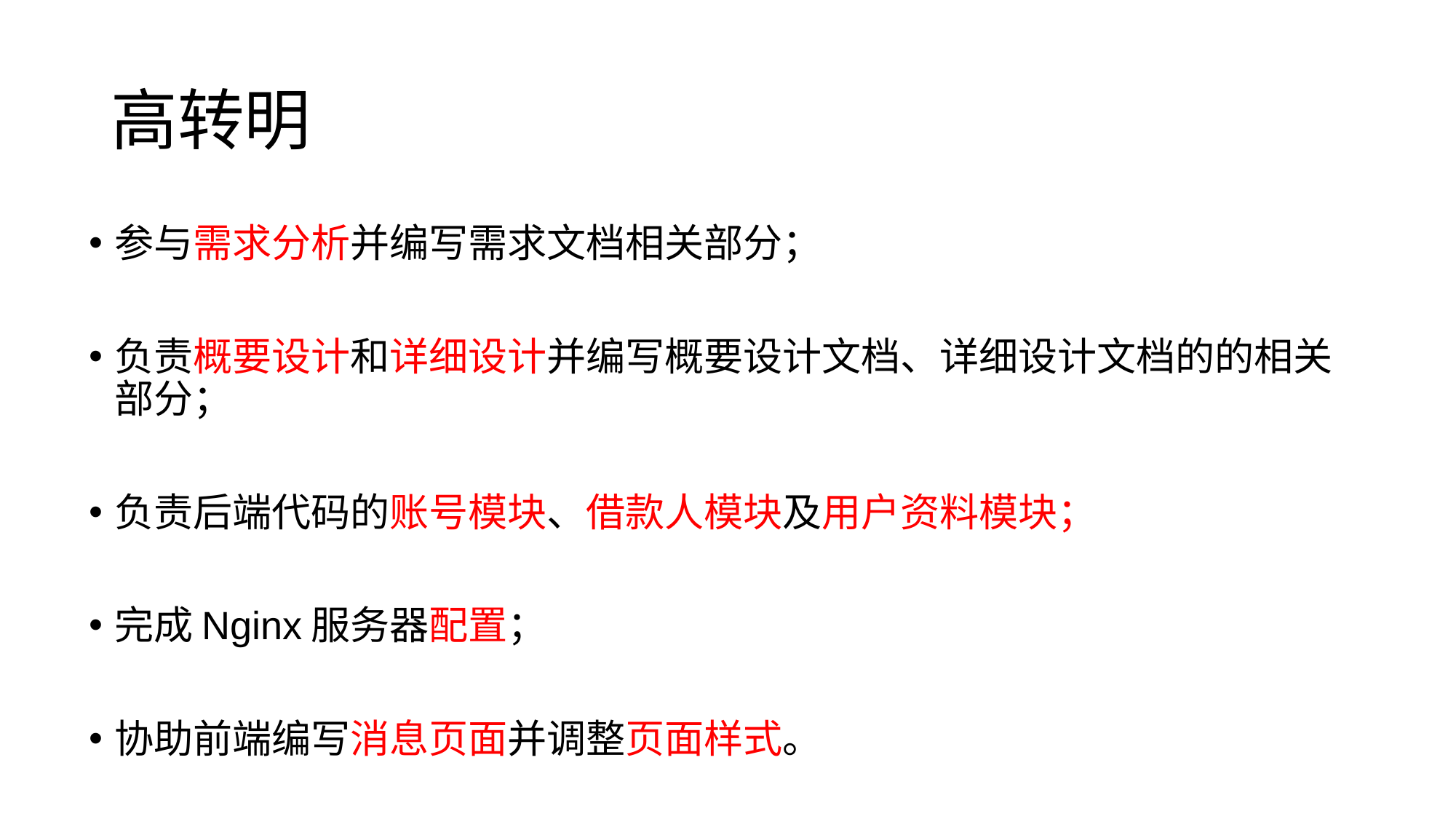

# 高转明
参与需求分析并编写需求文档相关部分；

负责概要设计和详细设计并编写概要设计文档、详细设计文档的的相关部分；

负责后端代码的账号模块、借款人模块及用户资料模块；

完成Nginx服务器配置；

协助前端编写消息页面并调整页面样式。